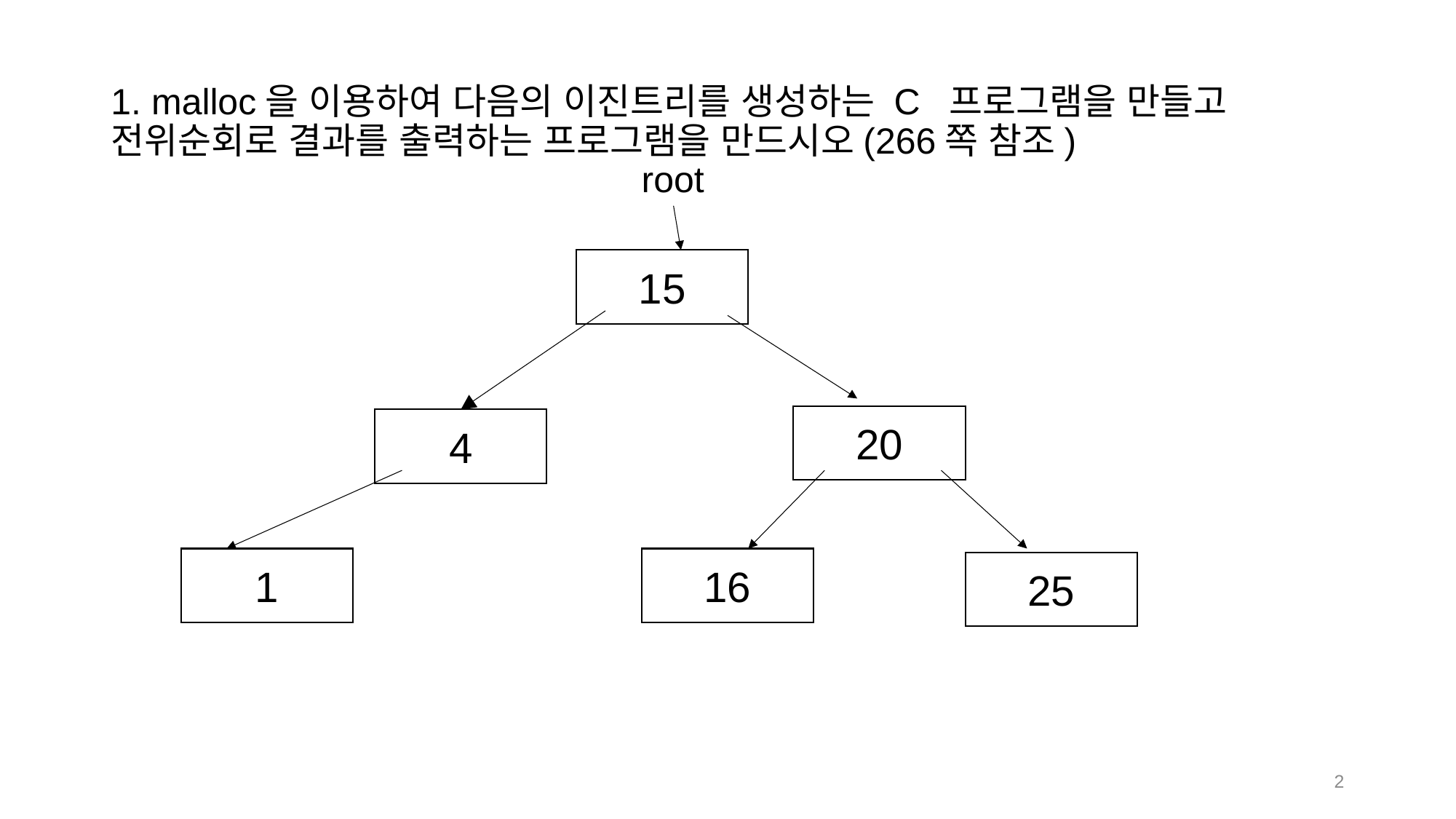

# 1. malloc을 이용하여 다음의 이진트리를 생성하는 C  프로그램을 만들고 전위순회로 결과를 출력하는 프로그램을 만드시오(266쪽 참조)
root
15
20
4
16
1
25
2